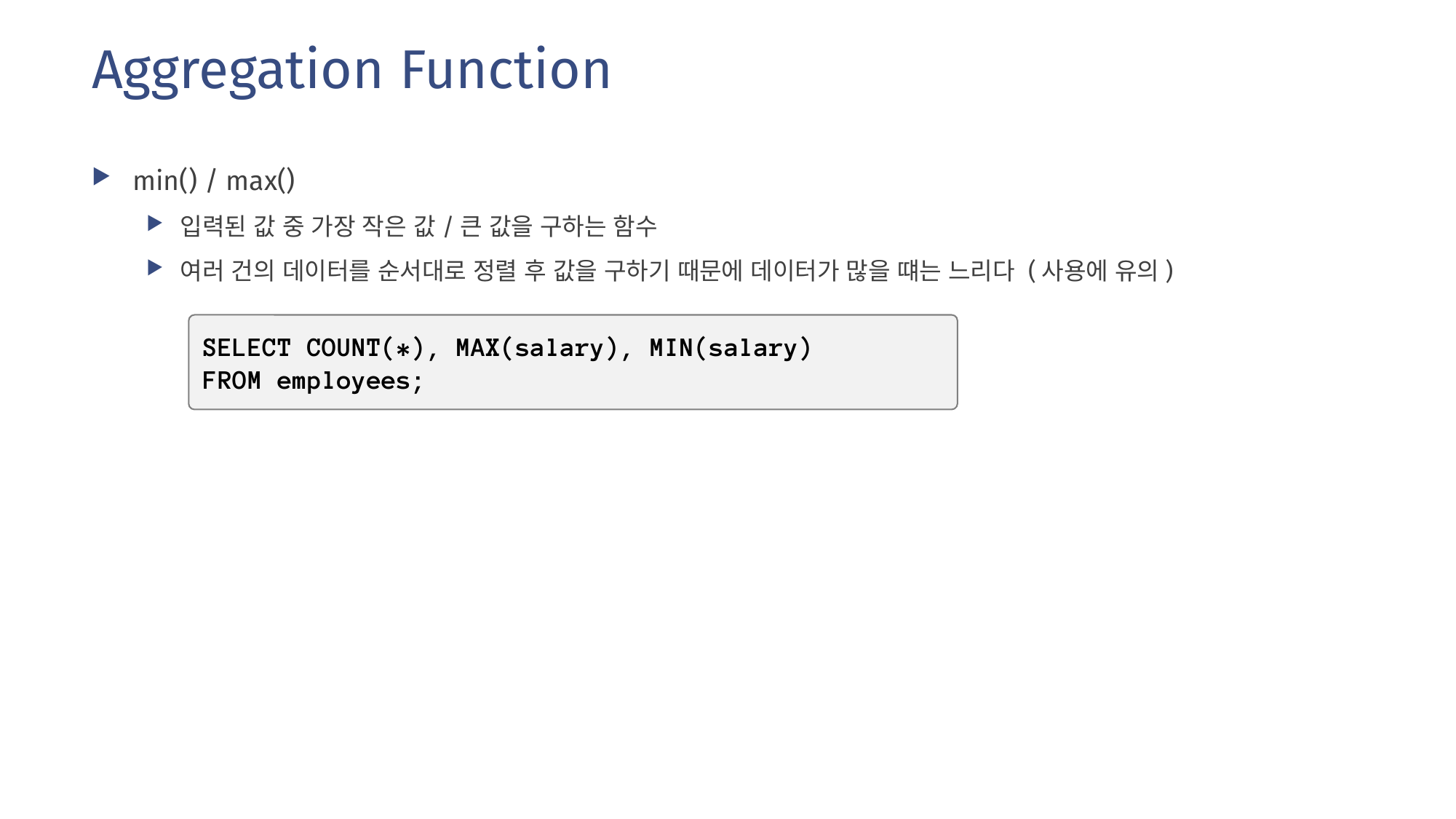

# Aggregation Function
min() / max()
입력된 값 중 가장 작은 값/큰 값을 구하는 함수
여러 건의 데이터를 순서대로 정렬 후 값을 구하기 때문에 데이터가 많을 떄는 느리다 (사용에 유의)
SELECT COUNT(*), MAX(salary), MIN(salary)
FROM employees;